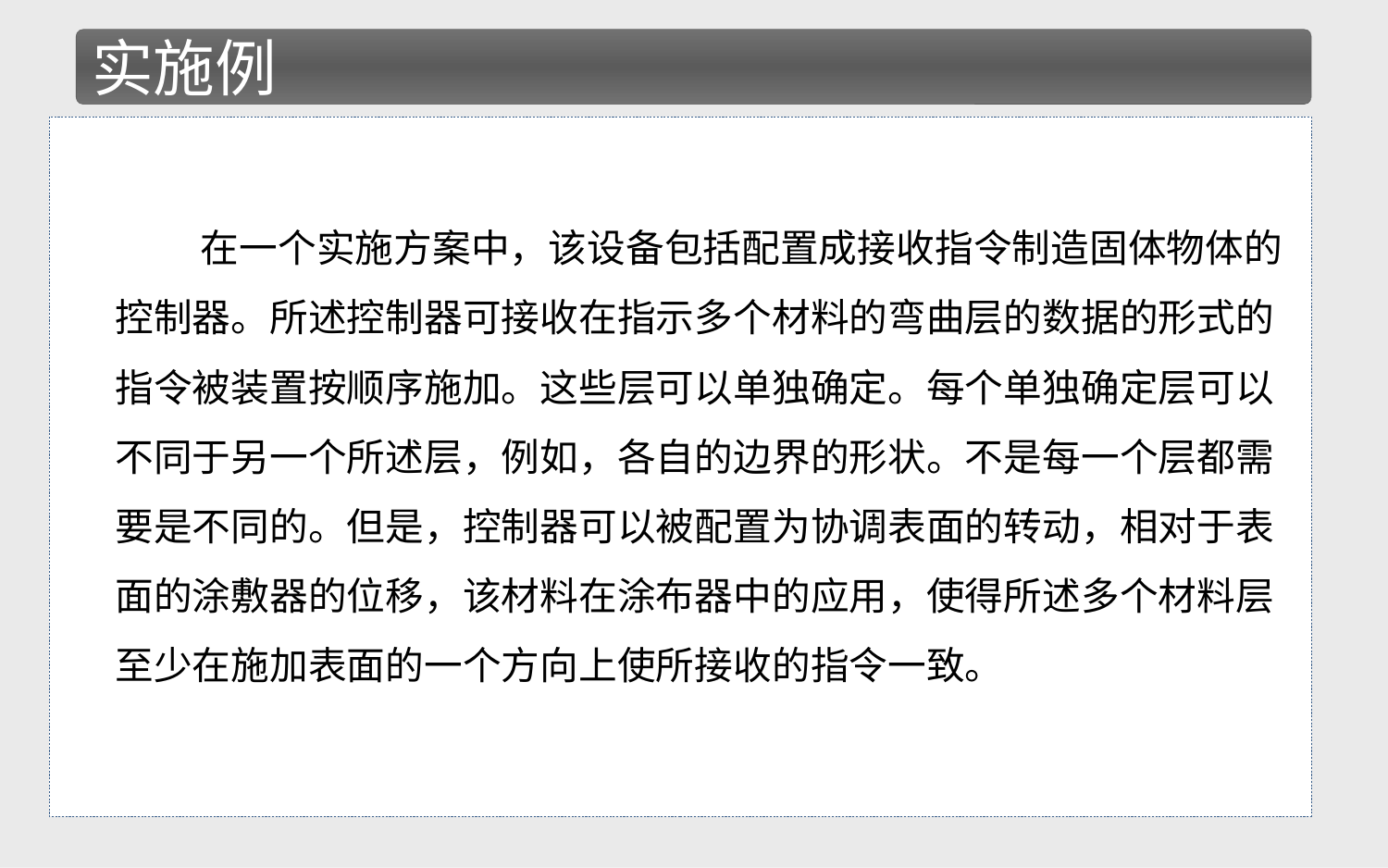

实施例

               在一个实施方案中，该设备包括配置成接收指令制造固体物体的控制器。所述控制器可接收在指示多个材料的弯曲层的数据的形式的指令被装置按顺序施加。这些层可以单独确定。每个单独确定层可以不同于另一个所述层，例如，各自的边界的形状。不是每一个层都需要是不同的。但是，控制器可以被配置为协调表面的转动，相对于表面的涂敷器的位移，该材料在涂布器中的应用，使得所述多个材料层至少在施加表面的一个方向上使所接收的指令一致。